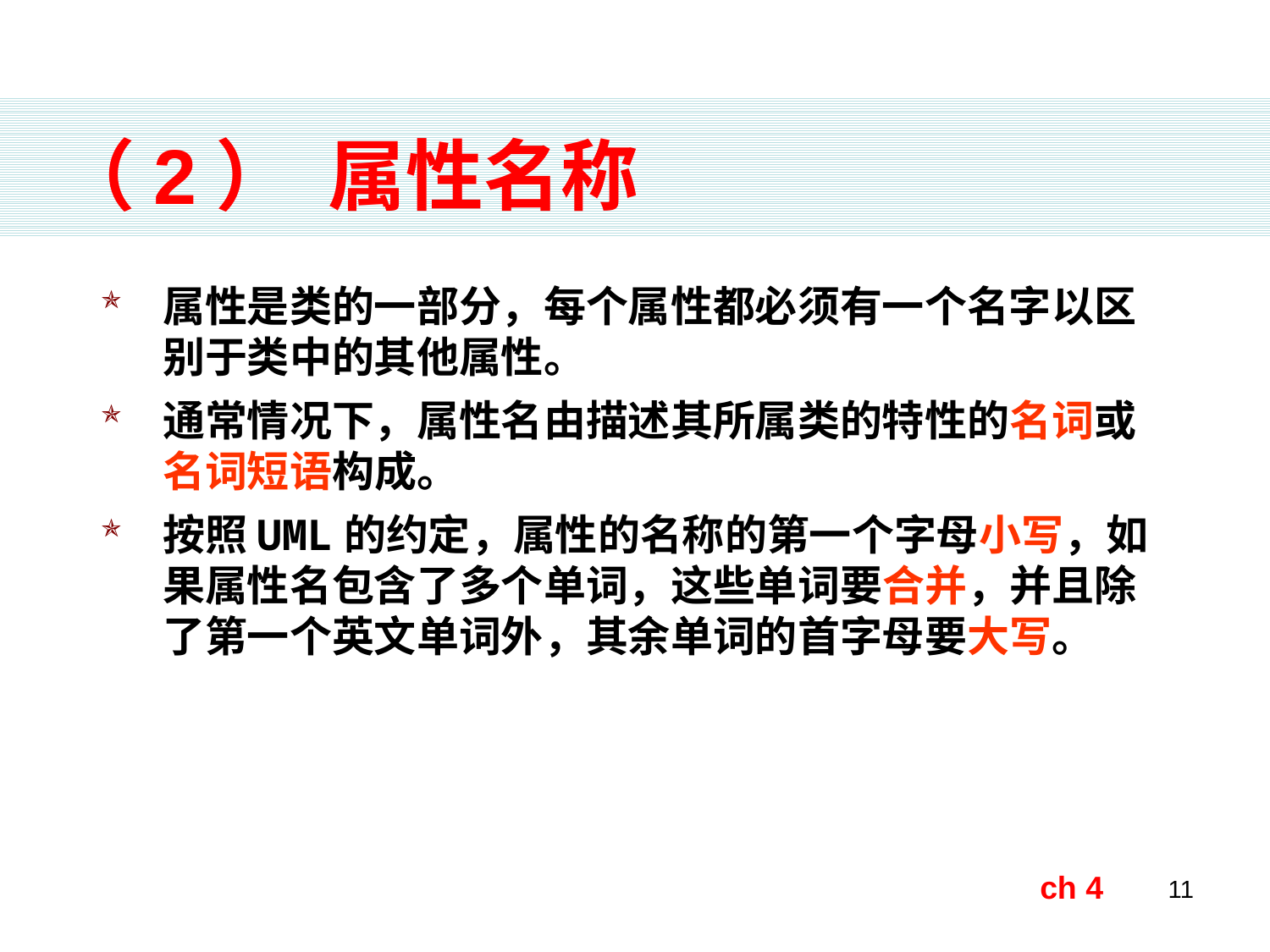

（2）  属性名称
属性是类的一部分，每个属性都必须有一个名字以区别于类中的其他属性。
通常情况下，属性名由描述其所属类的特性的名词或名词短语构成。
按照UML的约定，属性的名称的第一个字母小写，如果属性名包含了多个单词，这些单词要合并，并且除了第一个英文单词外，其余单词的首字母要大写。
ch 4
11